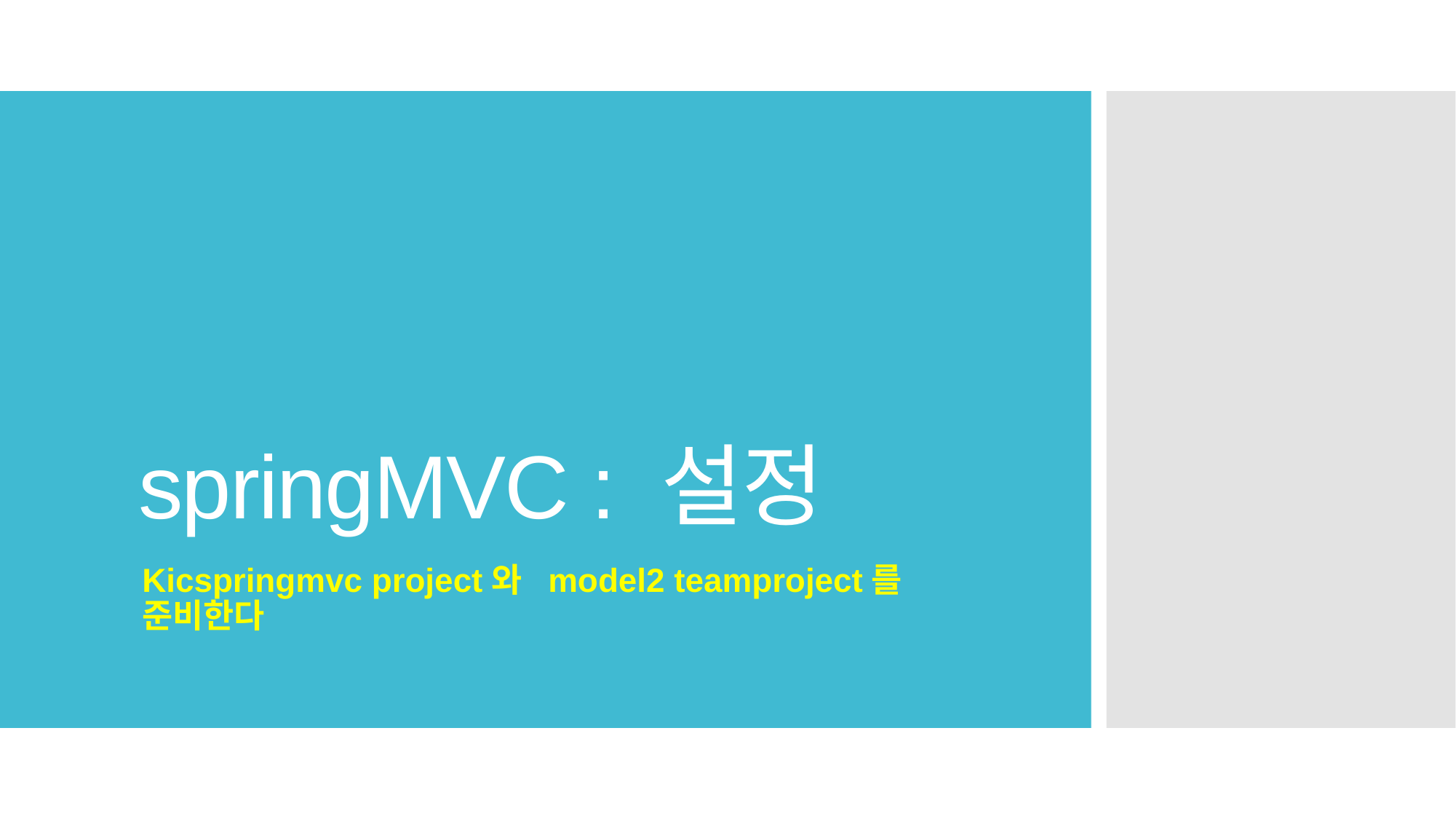

# springMVC : 설정
Kicspringmvc project와  model2 teamproject를 준비한다